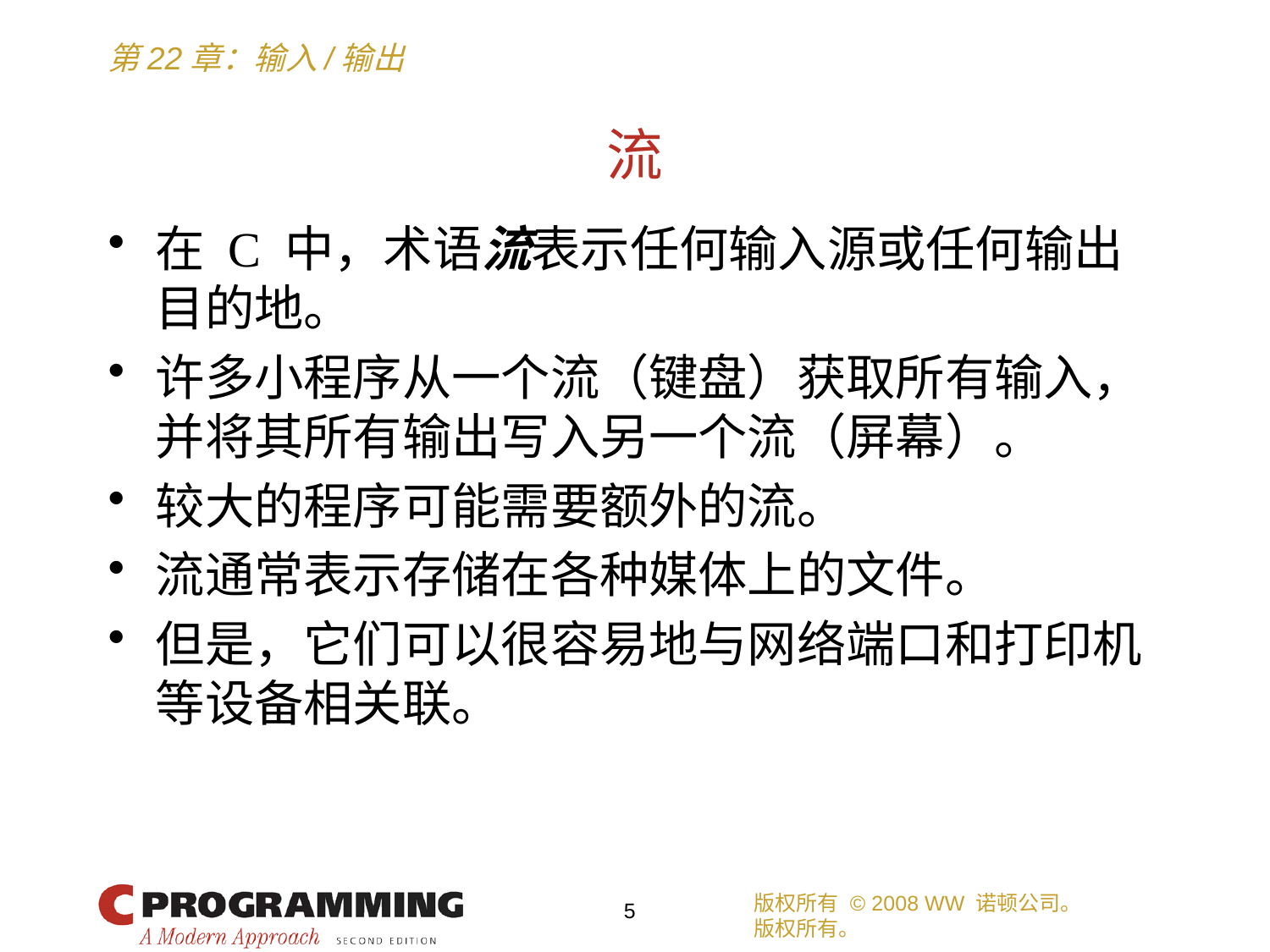

# 流
在 C 中，术语流表示任何输入源或任何输出目的地。
许多小程序从一个流（键盘）获取所有输入，并将其所有输出写入另一个流（屏幕）。
较大的程序可能需要额外的流。
流通常表示存储在各种媒体上的文件。
但是，它们可以很容易地与网络端口和打印机等设备相关联。
版权所有 © 2008 WW 诺顿公司。
版权所有。
5